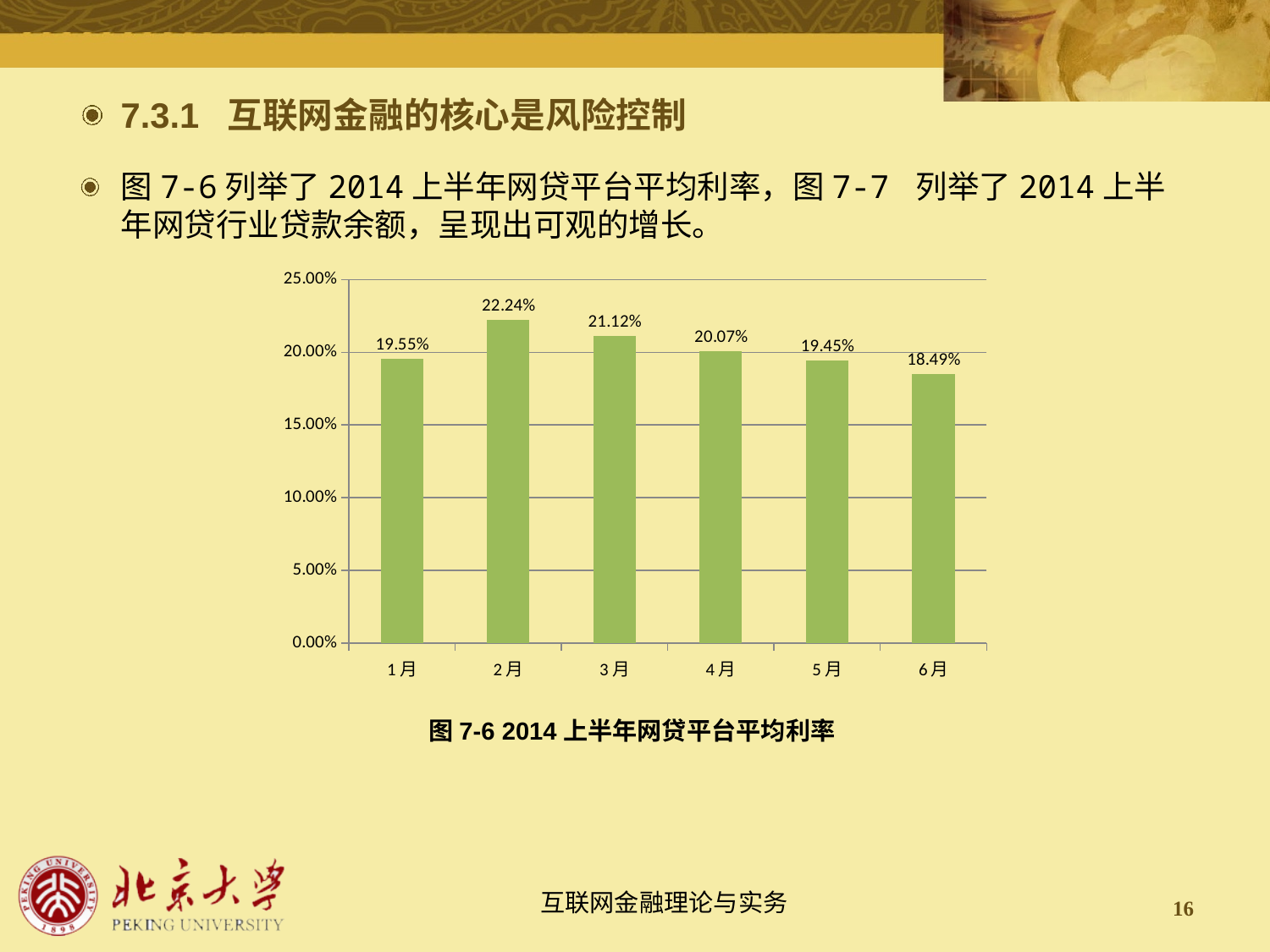

7.3.1  互联网金融的核心是风险控制
图7-6列举了2014上半年网贷平台平均利率，图7-7 列举了2014上半年网贷行业贷款余额，呈现出可观的增长。

### Chart

| Category | 百分比 |
|---|---|
| 1月 | 0.1955 |
| 2月 | 0.2224 |
| 3月 | 0.2112 |
| 4月 | 0.2007 |
| 5月 | 0.1945 |
| 6月 | 0.184900000000001 |
图7-6 2014上半年网贷平台平均利率
16